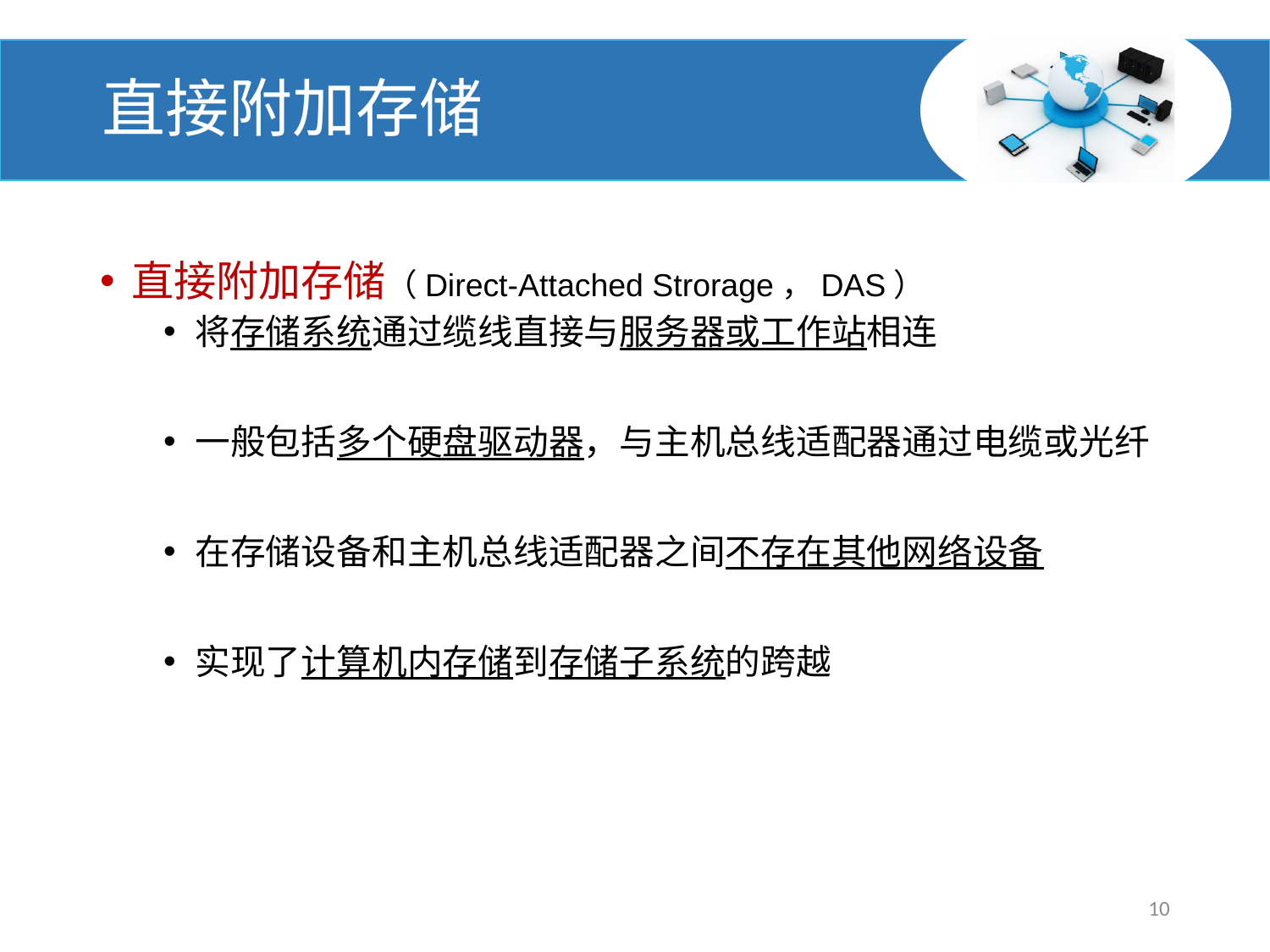

# 直接附加存储
直接附加存储（Direct-Attached Strorage，DAS）
将存储系统通过缆线直接与服务器或工作站相连

一般包括多个硬盘驱动器，与主机总线适配器通过电缆或光纤

在存储设备和主机总线适配器之间不存在其他网络设备

实现了计算机内存储到存储子系统的跨越

10